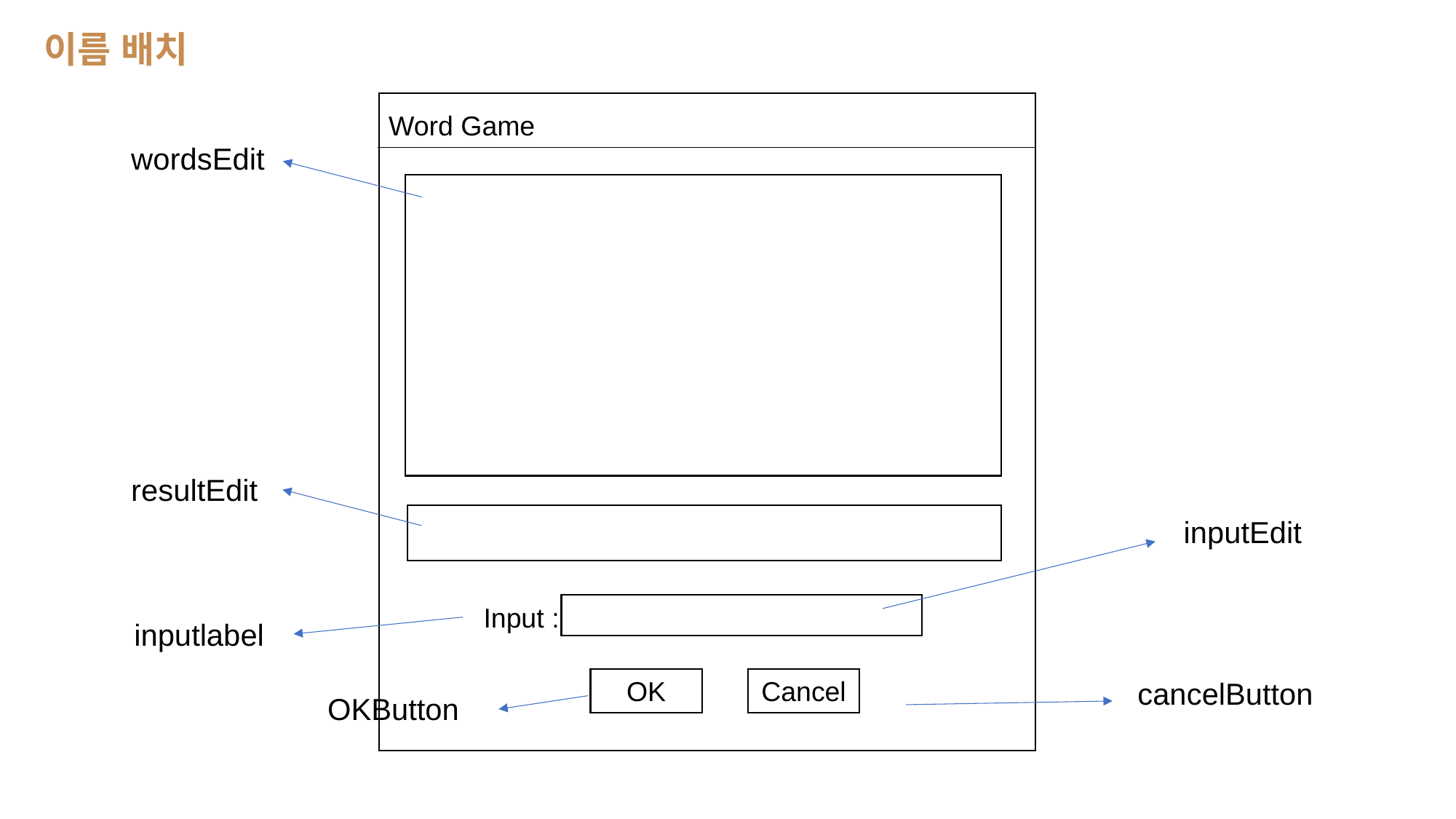

이름 배치

Word Game

Input :

OK
Cancel
OKButton
wordsEdit
resultEdit
inputEdit
inputlabel
cancelButton